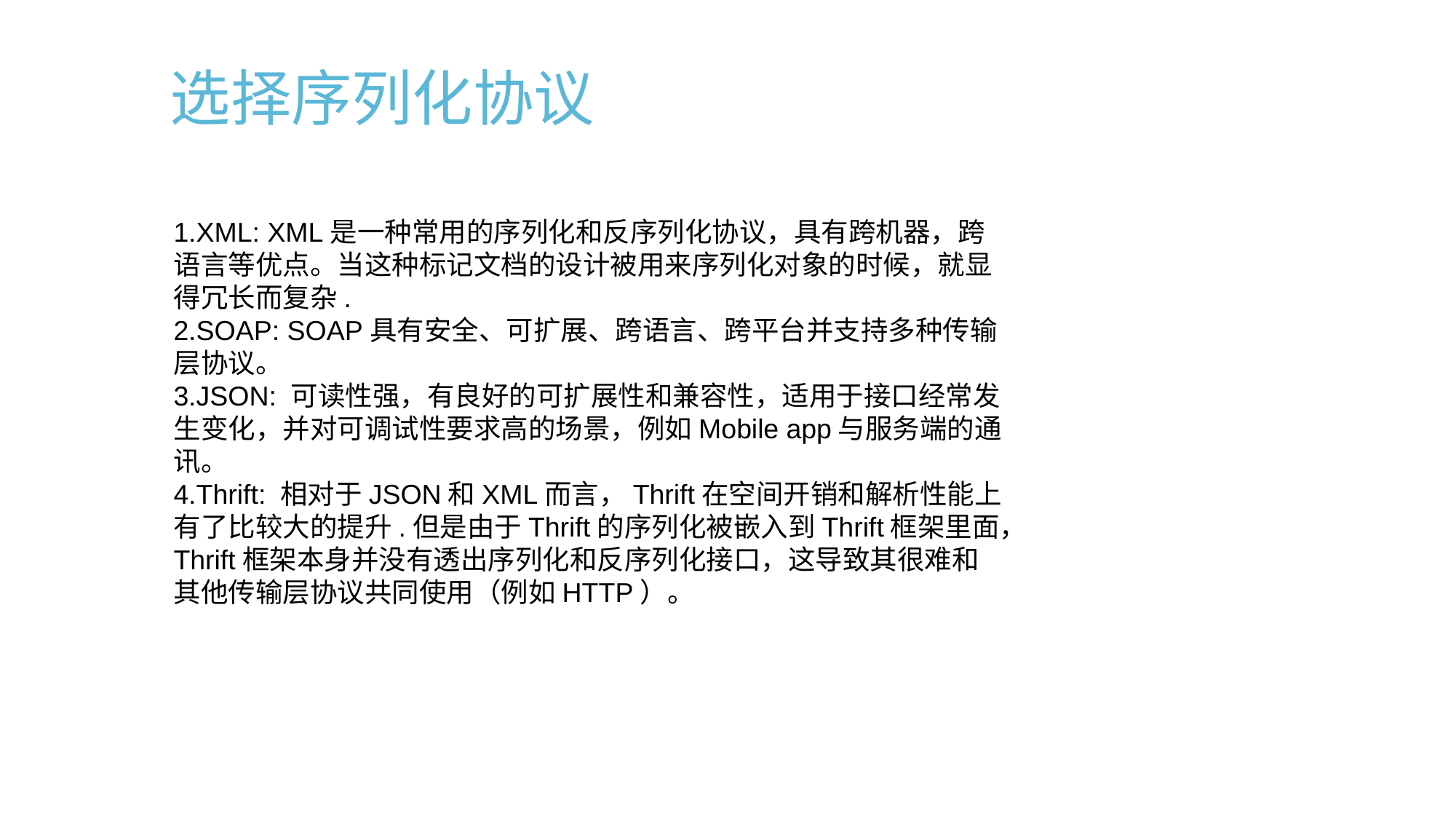

选择序列化协议

1.XML: XML是一种常用的序列化和反序列化协议，具有跨机器，跨语言等优点。当这种标记文档的设计被用来序列化对象的时候，就显得冗长而复杂.
2.SOAP: SOAP具有安全、可扩展、跨语言、跨平台并支持多种传输层协议。
3.JSON: 可读性强，有良好的可扩展性和兼容性，适用于接口经常发生变化，并对可调试性要求高的场景，例如Mobile app与服务端的通讯。
4.Thrift: 相对于JSON和XML而言，Thrift在空间开销和解析性能上有了比较大的提升.但是由于Thrift的序列化被嵌入到Thrift框架里面，Thrift框架本身并没有透出序列化和反序列化接口，这导致其很难和其他传输层协议共同使用（例如HTTP）。